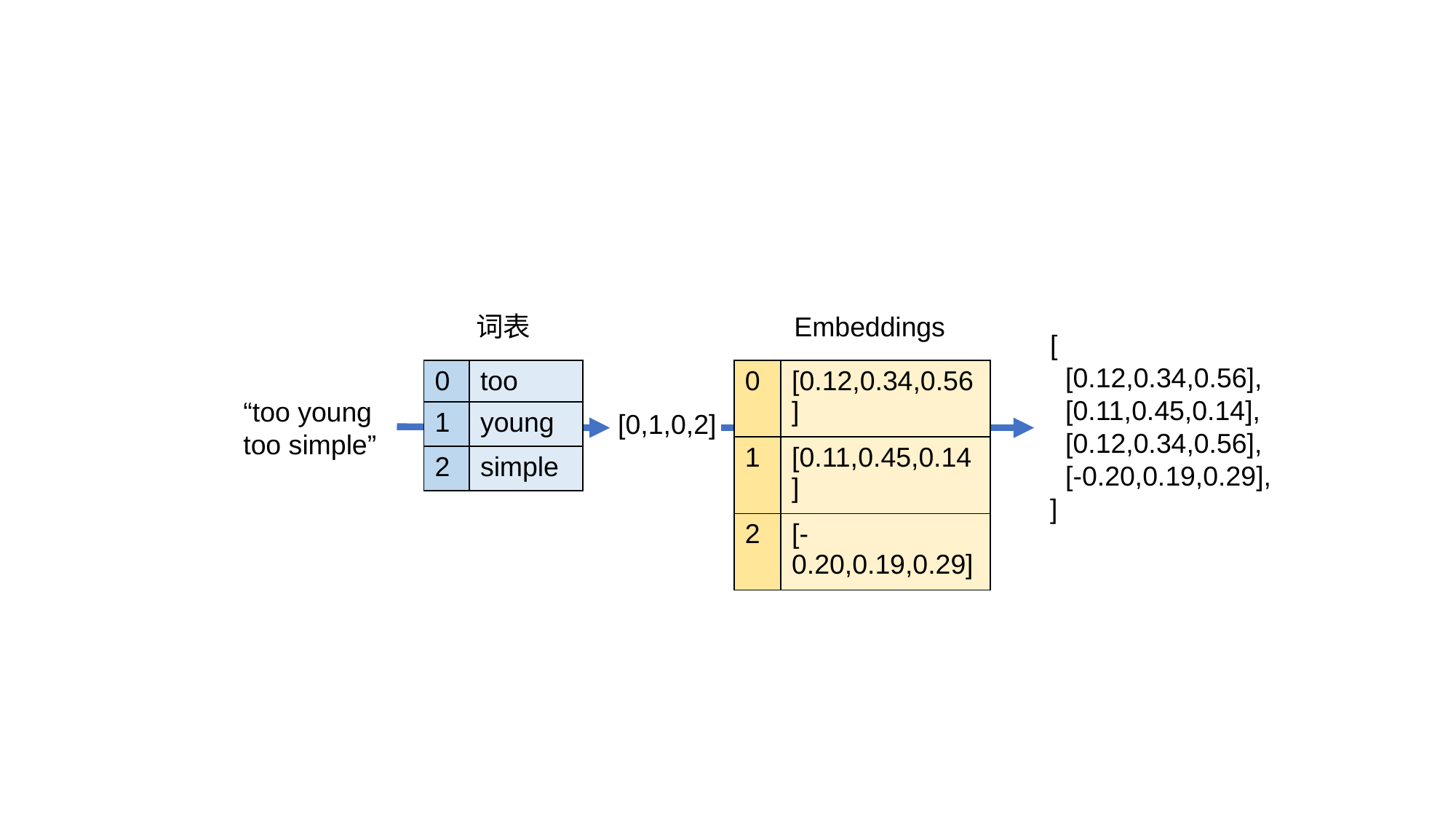

词表
Embeddings
[
  [0.12,0.34,0.56],
  [0.11,0.45,0.14],
  [0.12,0.34,0.56],
  [-0.20,0.19,0.29],
]
| 0 | too |
| --- | --- |
| 1 | young |
| 2 | simple |
| 0 | [0.12,0.34,0.56] |
| --- | --- |
| 1 | [0.11,0.45,0.14] |
| 2 | [-0.20,0.19,0.29] |
“too young too simple”
[0,1,0,2]